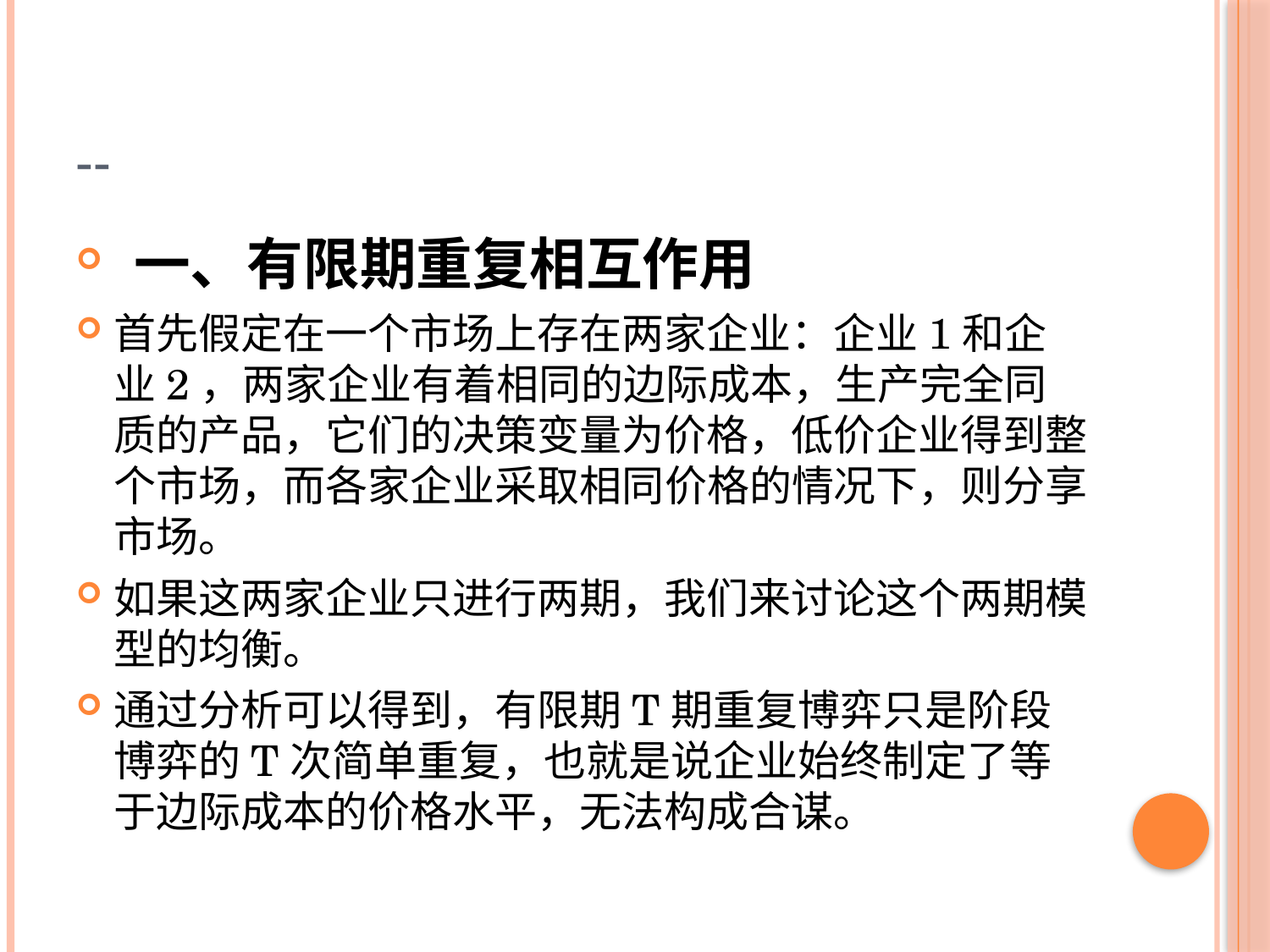

# --
 一、有限期重复相互作用
首先假定在一个市场上存在两家企业：企业1和企业2，两家企业有着相同的边际成本，生产完全同质的产品，它们的决策变量为价格，低价企业得到整个市场，而各家企业采取相同价格的情况下，则分享市场。
如果这两家企业只进行两期，我们来讨论这个两期模型的均衡。
通过分析可以得到，有限期T期重复博弈只是阶段博弈的T次简单重复，也就是说企业始终制定了等于边际成本的价格水平，无法构成合谋。